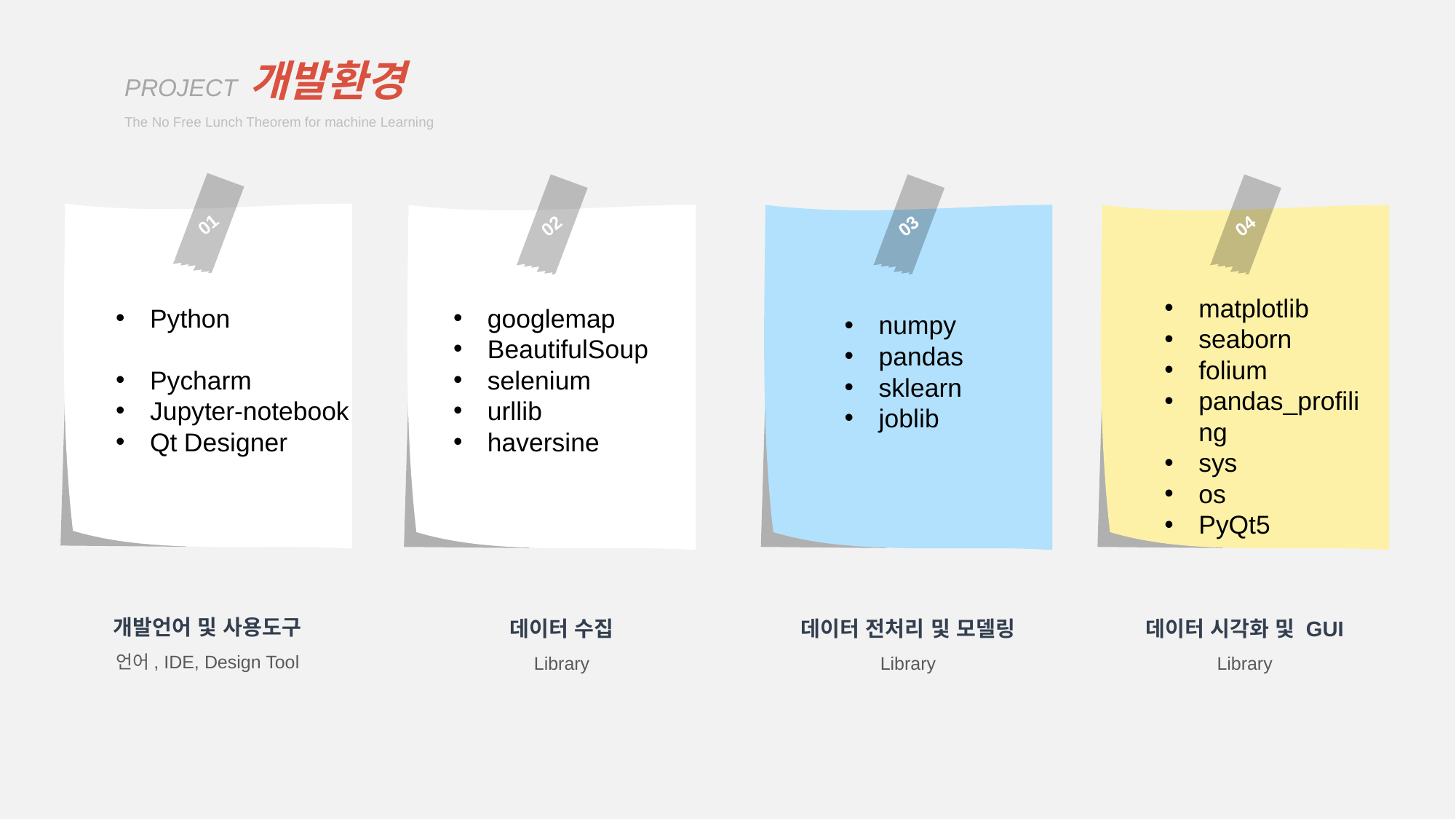

PROJECT 개발환경
The No Free Lunch Theorem for machine Learning
01
02
03
04

matplotlib
seaborn
folium
pandas_profiling
sys
os
PyQt5
Python

Pycharm
Jupyter-notebook
Qt Designer

googlemap
BeautifulSoup
selenium
urllib
haversine

numpy
pandas
sklearn
joblib
개발언어 및 사용도구
언어, IDE, Design Tool
데이터 수집
Library
데이터 전처리 및 모델링
Library
데이터 시각화 및 GUI
Library